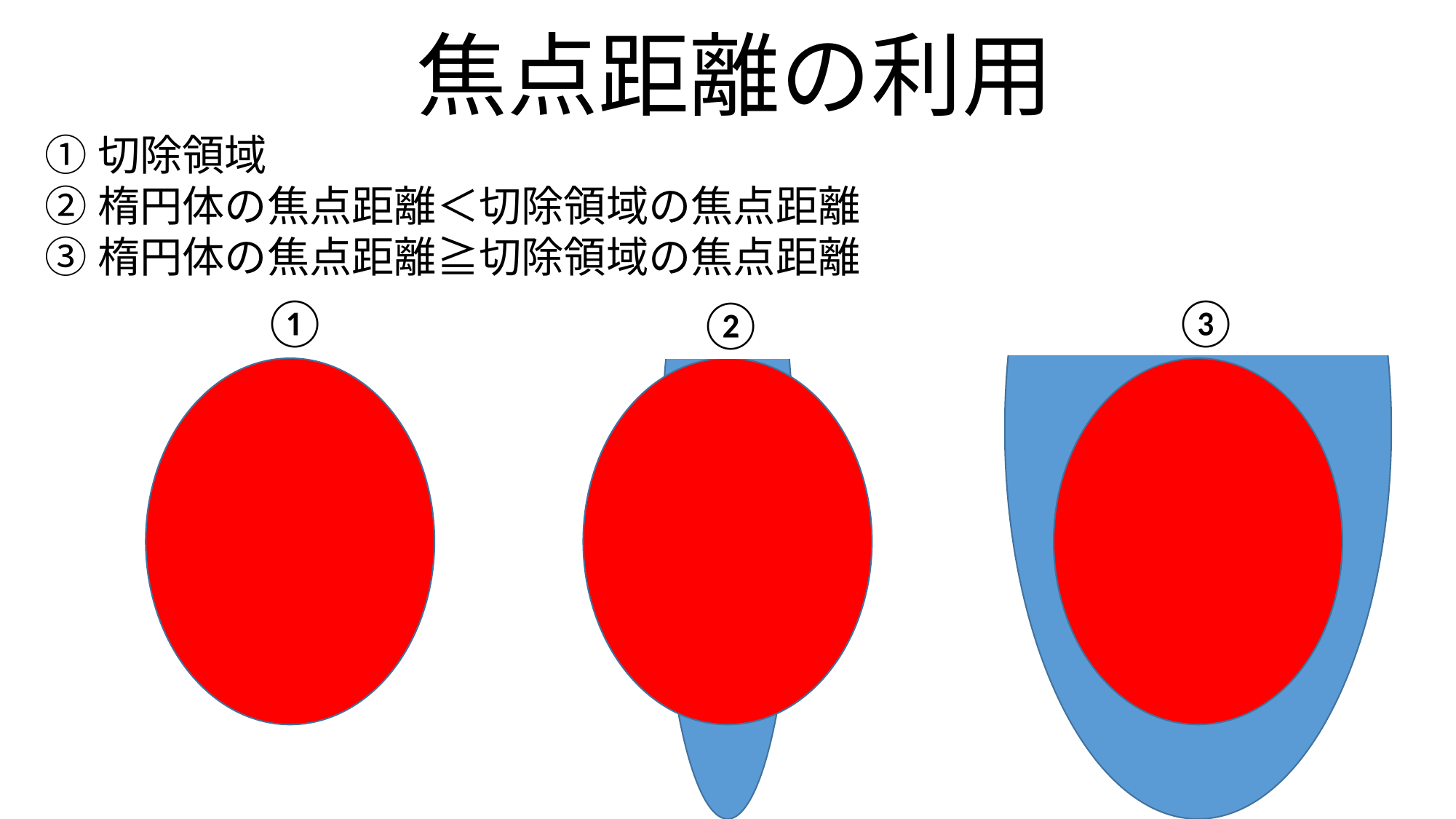

# 焦点距離の利用

①切除領域
②楕円体の焦点距離＜切除領域の焦点距離
③楕円体の焦点距離≧切除領域の焦点距離

③
①
②